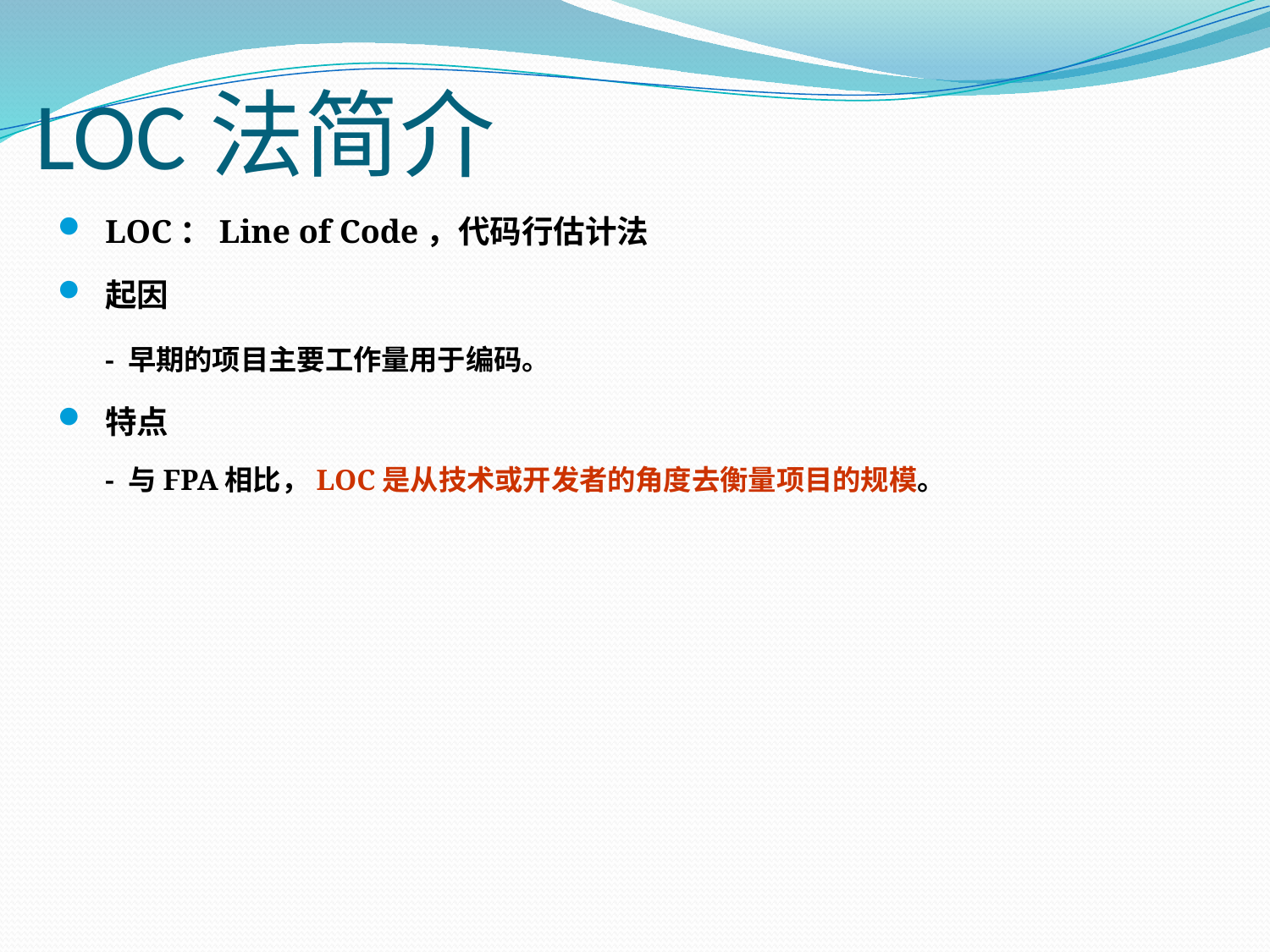

# LOC法简介
LOC：Line of Code，代码行估计法
起因
	- 早期的项目主要工作量用于编码。
特点
	- 与FPA相比，LOC是从技术或开发者的角度去衡量项目的规模。